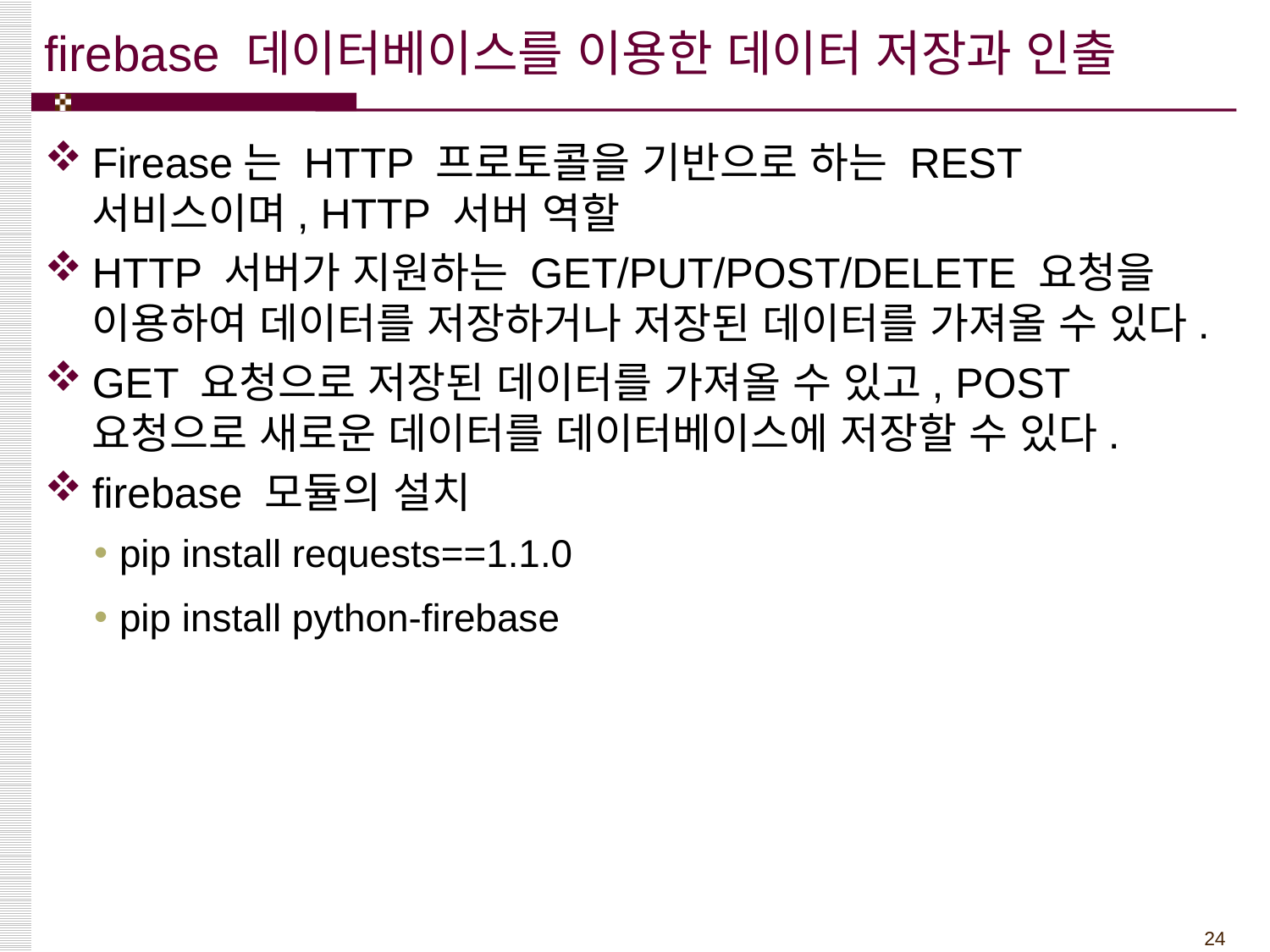

# firebase 데이터베이스를 이용한 데이터 저장과 인출
Firease는 HTTP 프로토콜을 기반으로 하는 REST 서비스이며, HTTP 서버 역할
HTTP 서버가 지원하는 GET/PUT/POST/DELETE 요청을 이용하여 데이터를 저장하거나 저장된 데이터를 가져올 수 있다.
GET 요청으로 저장된 데이터를 가져올 수 있고, POST 요청으로 새로운 데이터를 데이터베이스에 저장할 수 있다.
firebase 모듈의 설치
pip install requests==1.1.0
pip install python-firebase